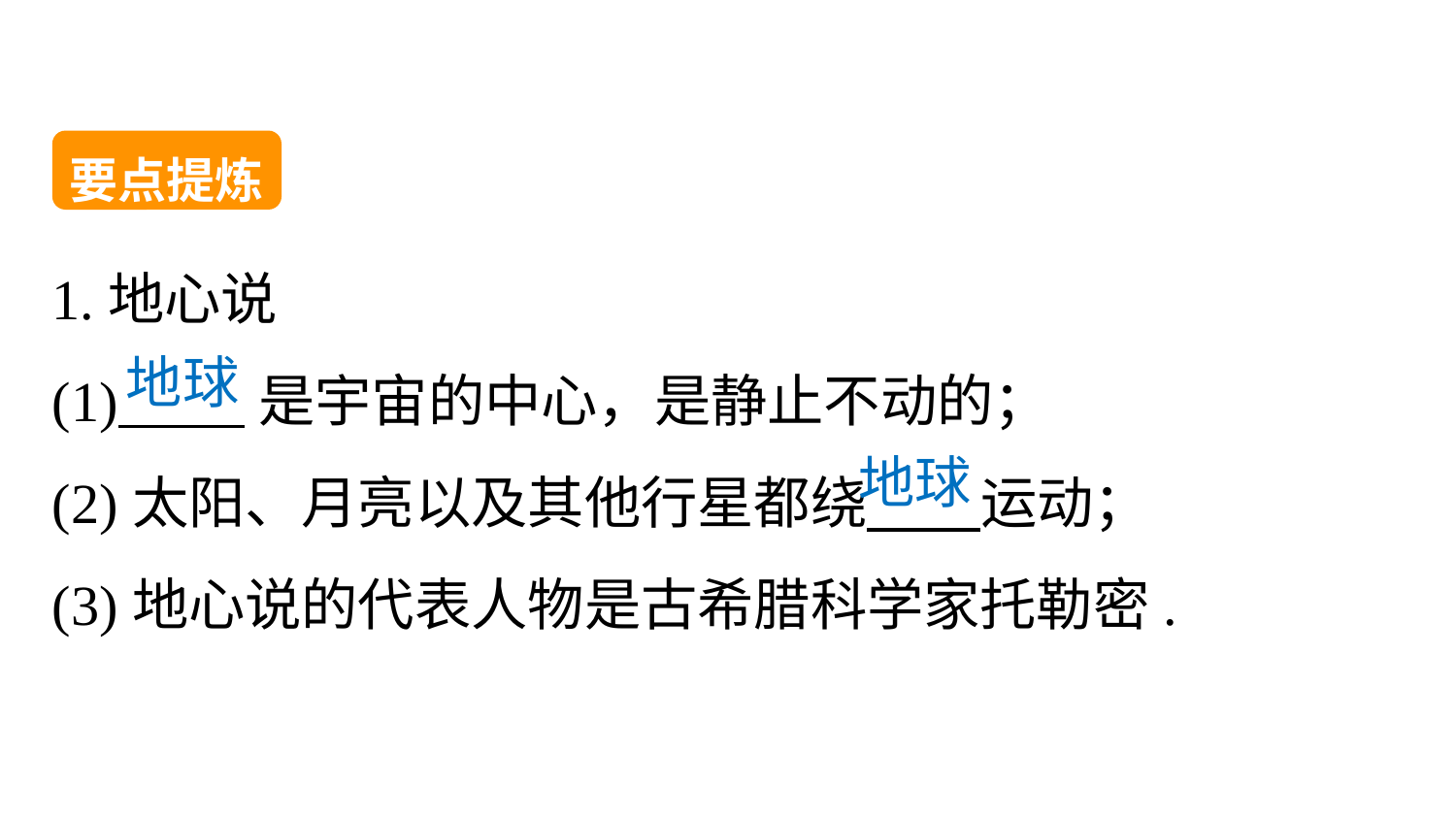

要点提炼
1.地心说
(1)         是宇宙的中心，是静止不动的；
(2)太阳、月亮以及其他行星都绕         运动；
(3)地心说的代表人物是古希腊科学家托勒密.
地球
地球